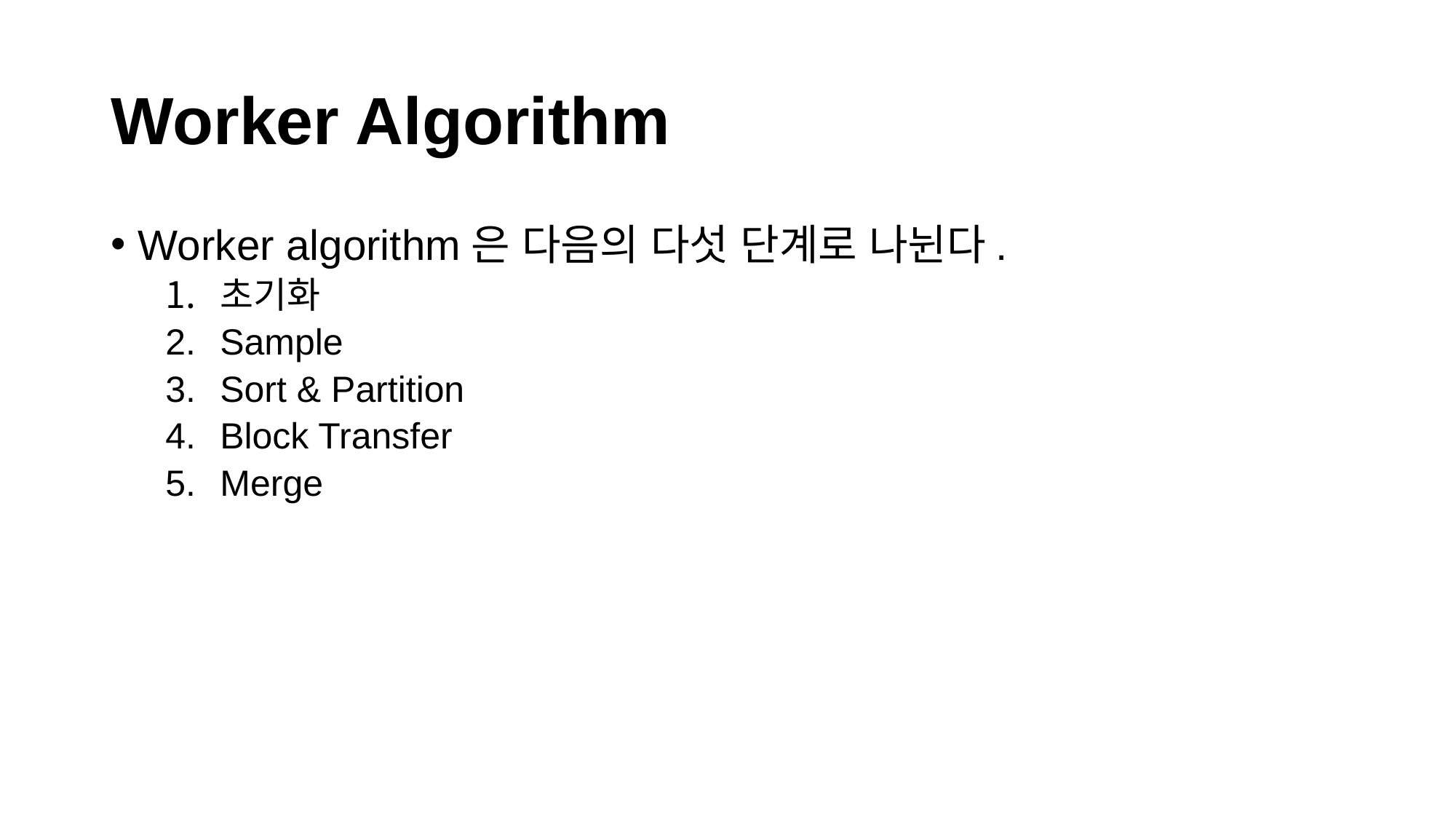

# Worker Algorithm
Worker algorithm은 다음의 다섯 단계로 나뉜다.
초기화
Sample
Sort & Partition
Block Transfer
Merge